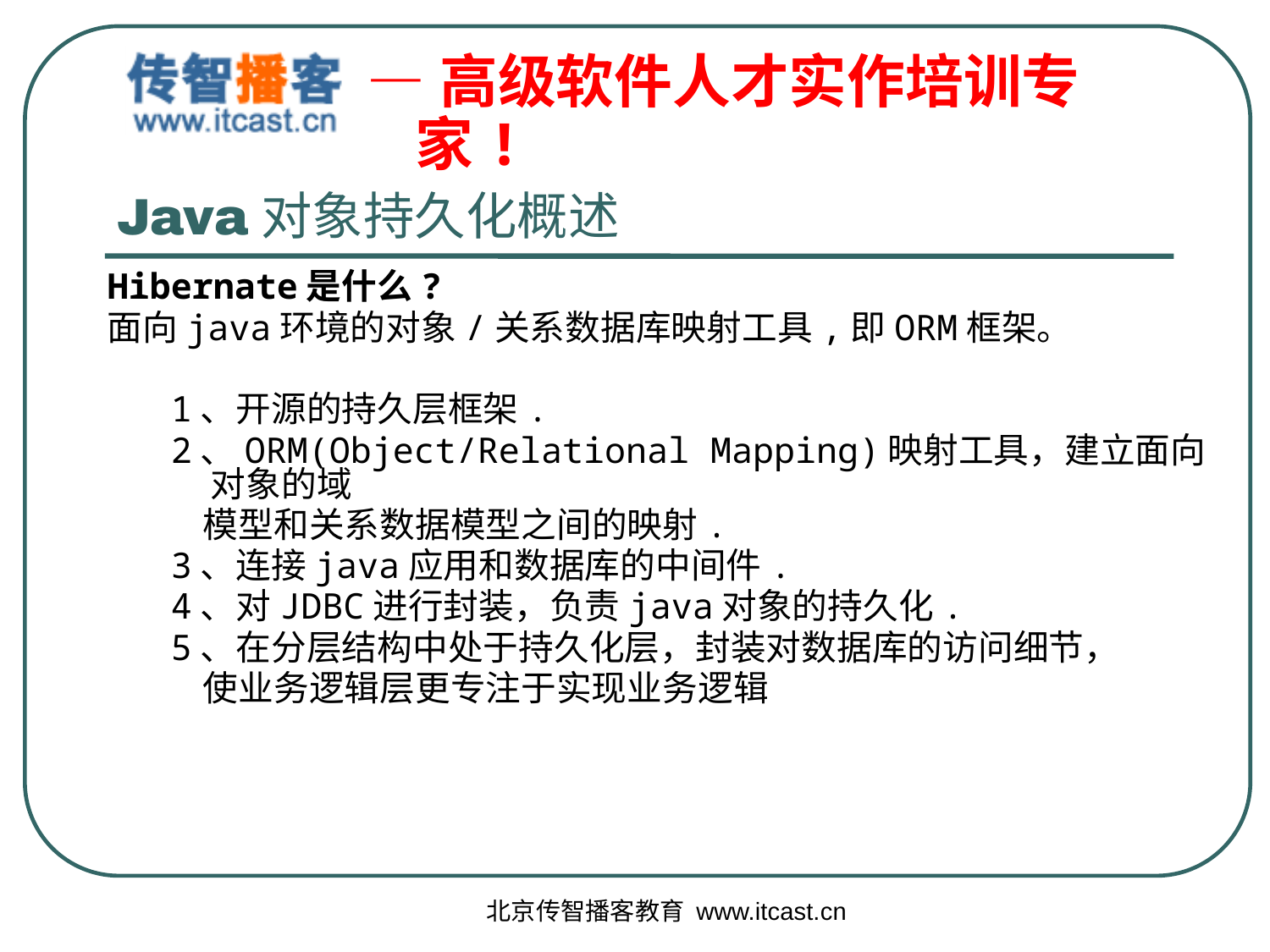

# Java对象持久化概述
Hibernate是什么?
面向java环境的对象/关系数据库映射工具,即ORM框架。

1、开源的持久层框架.
2、ORM(Object/Relational Mapping)映射工具，建立面向对象的域
   模型和关系数据模型之间的映射.
3、连接java应用和数据库的中间件.
4、对JDBC进行封装，负责java对象的持久化.
5、在分层结构中处于持久化层，封装对数据库的访问细节，
   使业务逻辑层更专注于实现业务逻辑
北京传智播客教育 www.itcast.cn